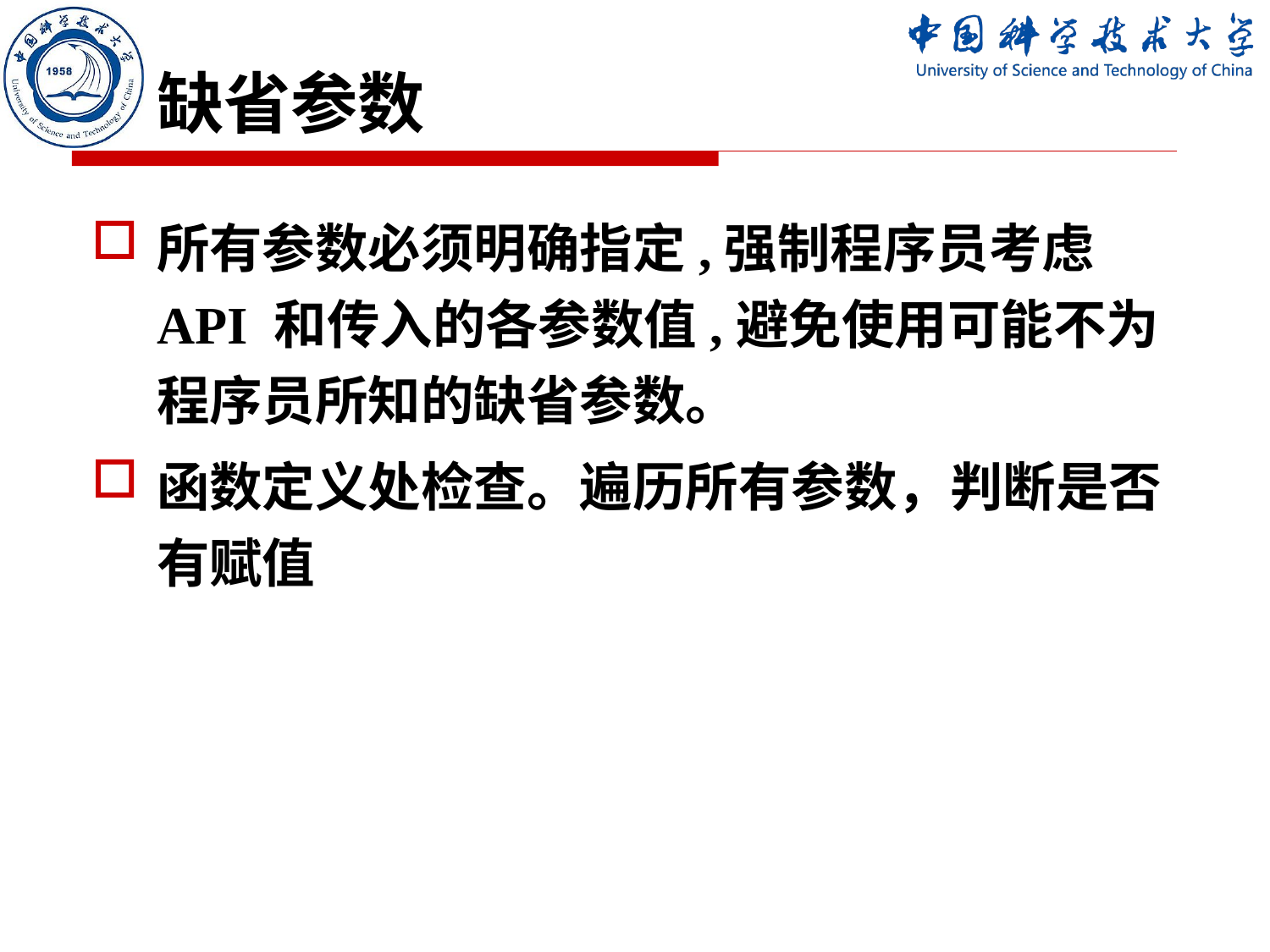

# 缺省参数
所有参数必须明确指定,强制程序员考虑 API 和传入的各参数值,避免使用可能不为程序员所知的缺省参数。
函数定义处检查。遍历所有参数，判断是否有赋值

22